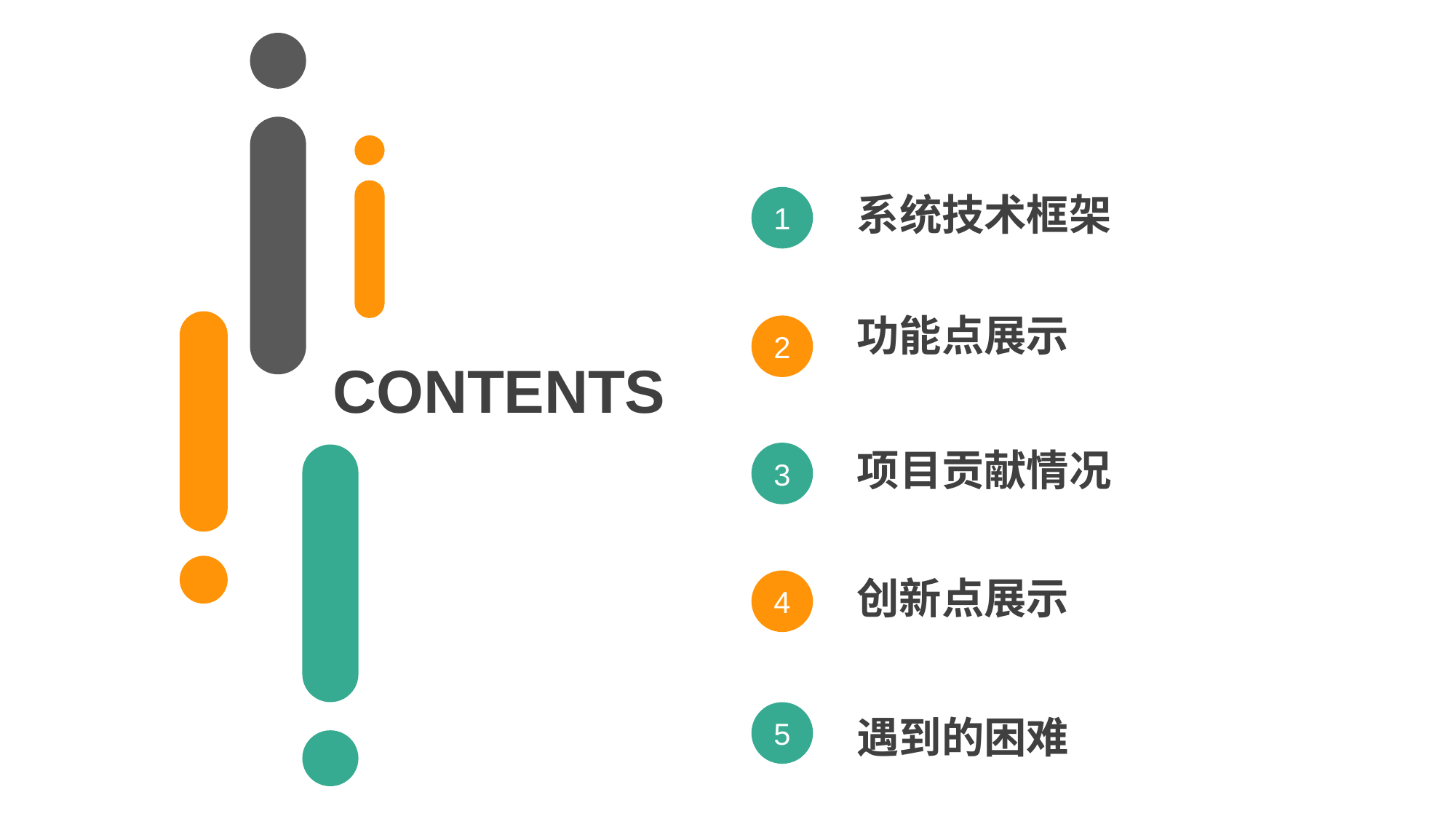

系统技术框架
1
功能点展示

2
CONTENTS
项目贡献情况
3

创新点展示
遇到的困难
4
5